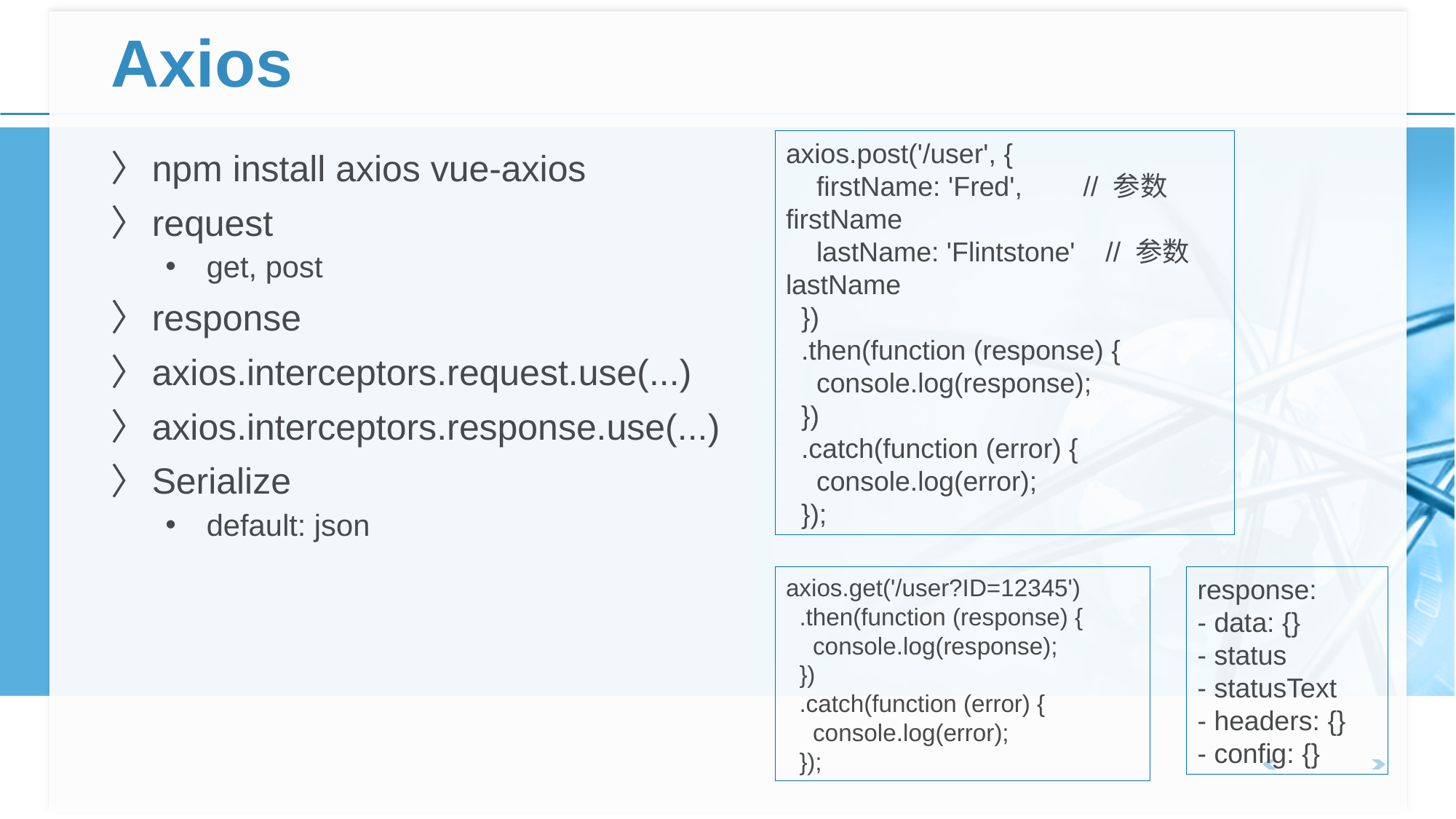

# Axios
axios.post('/user', {
    firstName: 'Fred',        // 参数 firstName
    lastName: 'Flintstone'    // 参数 lastName
  })
  .then(function (response) {
    console.log(response);
  })
  .catch(function (error) {
    console.log(error);
  });
npm install axios vue-axios
request
get, post
response
axios.interceptors.request.use(...)
axios.interceptors.response.use(...)
Serialize
default: json

axios.get('/user?ID=12345')
  .then(function (response) {
    console.log(response);
  })
  .catch(function (error) {
    console.log(error);
  });
response:
- data: {}
- status
- statusText
- headers: {}
- config: {}